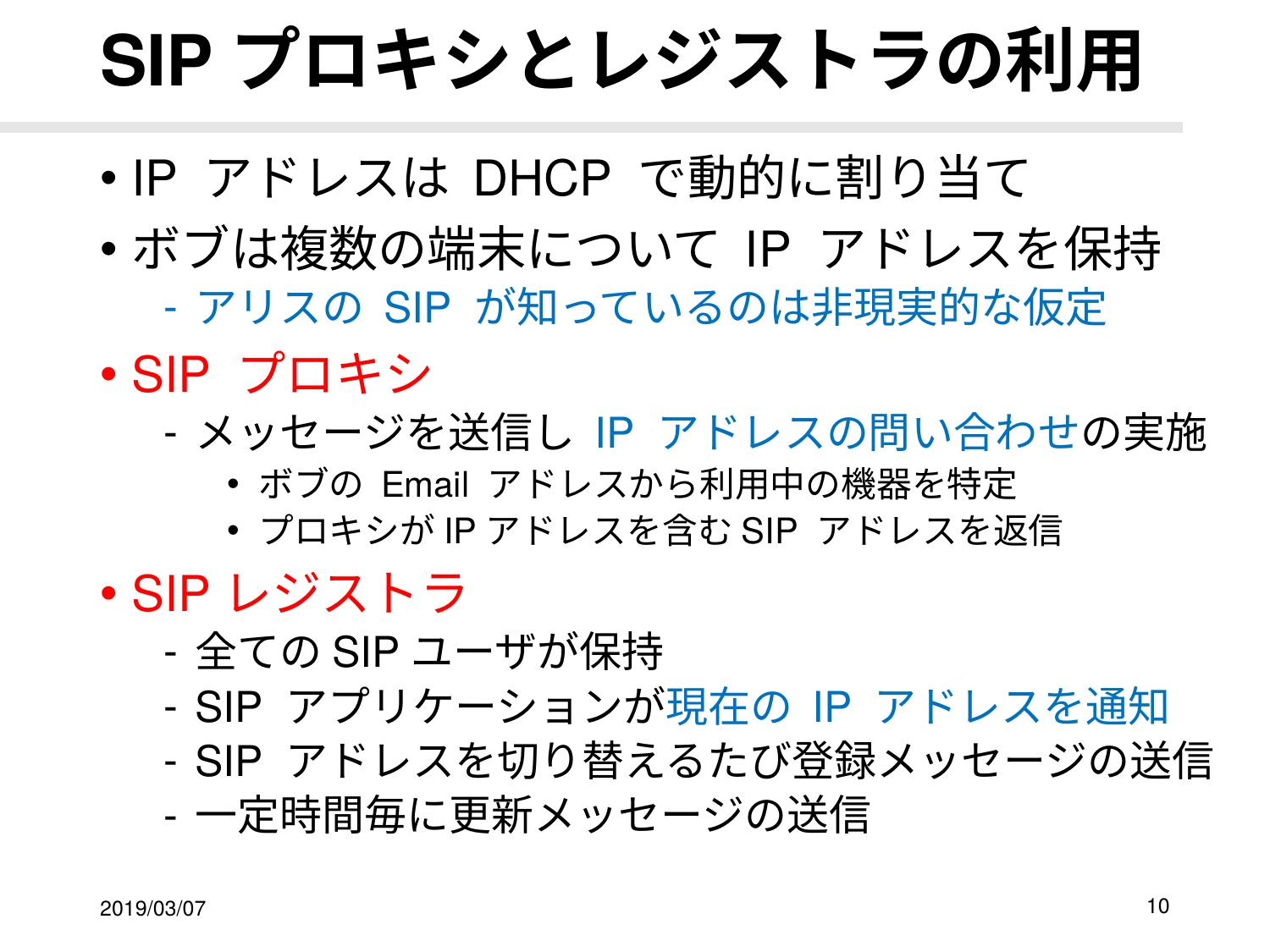

# SIPプロキシとレジストラの利用
IP アドレスは DHCP で動的に割り当て
ボブは複数の端末について IP アドレスを保持
アリスの SIP が知っているのは非現実的な仮定
SIP プロキシ
メッセージを送信し IP アドレスの問い合わせの実施
ボブの Email アドレスから利用中の機器を特定
プロキシがIPアドレスを含むSIP アドレスを返信
SIPレジストラ
全てのSIPユーザが保持
SIP アプリケーションが現在の IP アドレスを通知
SIP アドレスを切り替えるたび登録メッセージの送信
一定時間毎に更新メッセージの送信

2019/03/07
10